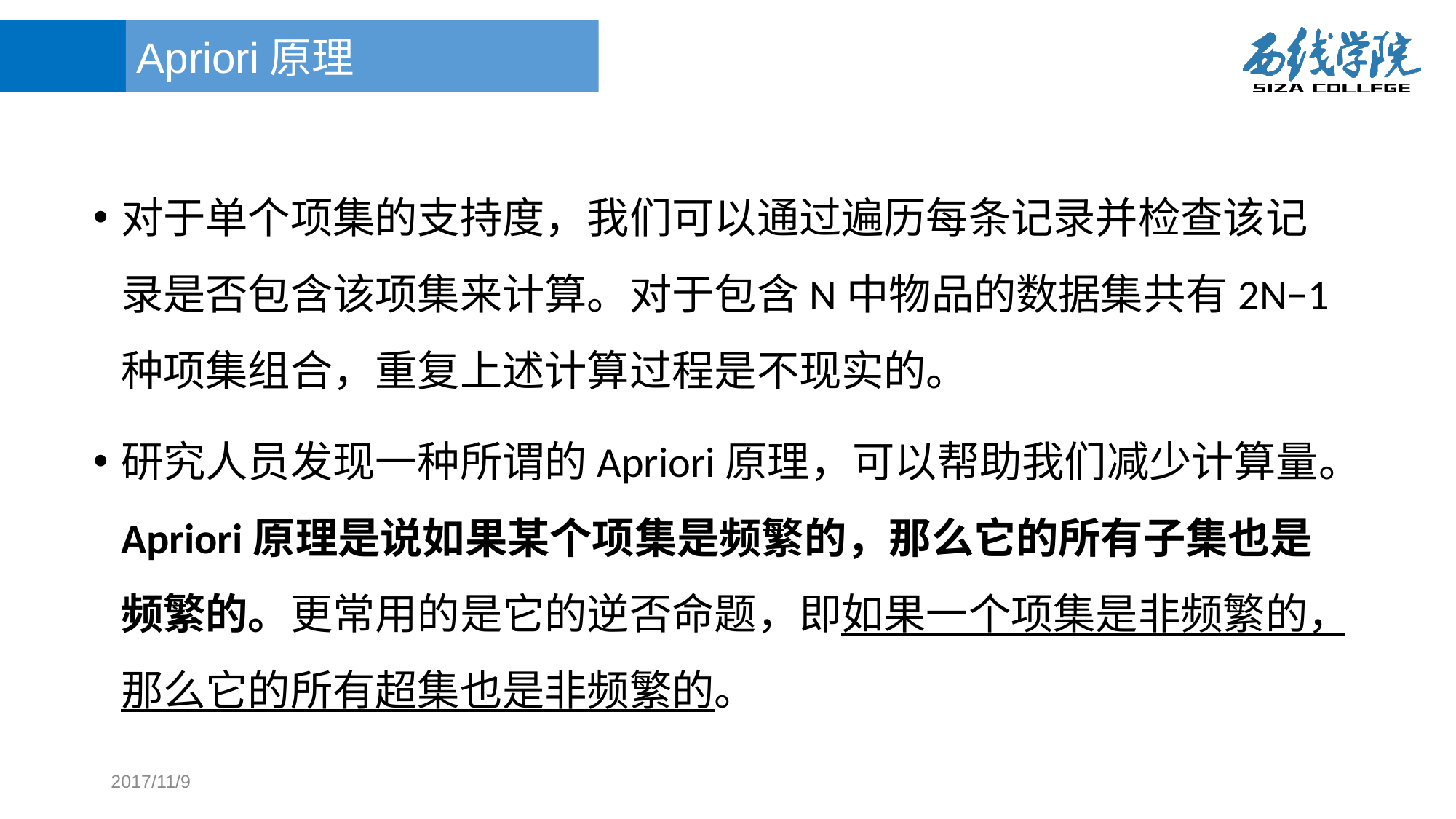

# Apriori原理
对于单个项集的支持度，我们可以通过遍历每条记录并检查该记录是否包含该项集来计算。对于包含N中物品的数据集共有2N−1种项集组合，重复上述计算过程是不现实的。
研究人员发现一种所谓的Apriori原理，可以帮助我们减少计算量。Apriori原理是说如果某个项集是频繁的，那么它的所有子集也是频繁的。更常用的是它的逆否命题，即如果一个项集是非频繁的，那么它的所有超集也是非频繁的。
2017/11/9